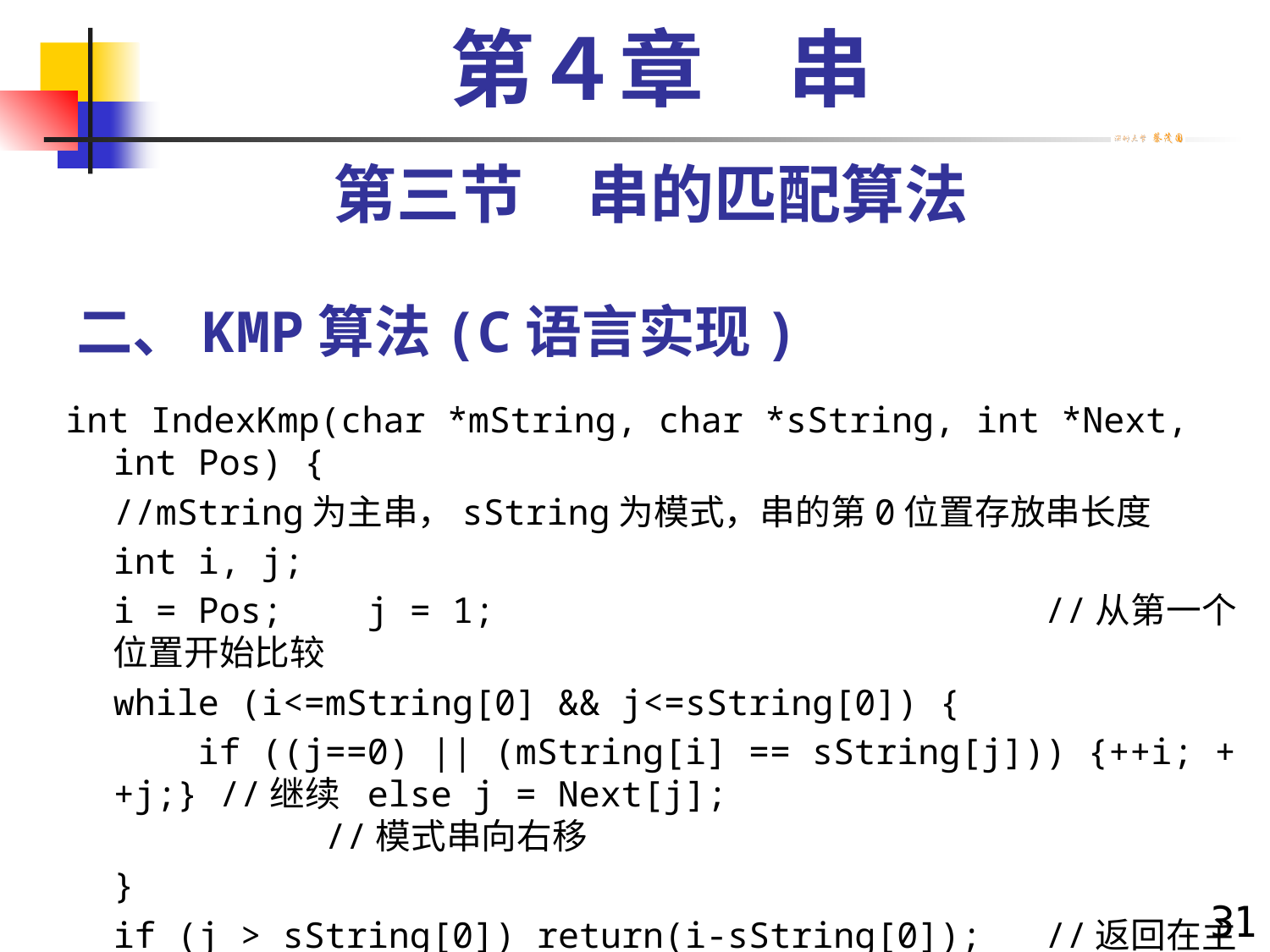

第４章　串
第三节　串的匹配算法
# 二、KMP算法(C语言实现)
int IndexKmp(char *mString, char *sString, int *Next, int Pos) {
	//mString为主串，sString为模式，串的第0位置存放串长度
	int i, j;
	i = Pos;    j = 1;				  //从第一个位置开始比较
	while (i<=mString[0] && j<=sString[0]) {
	    if ((j==0) || (mString[i] == sString[j])) {++i; ++j;} //继续	else j = Next[j];			          //模式串向右移
	}
	if (j > sString[0]) return(i-sString[0]);   //返回在主串中的序号
	else return(-1);				   // 匹配不成功
}
31